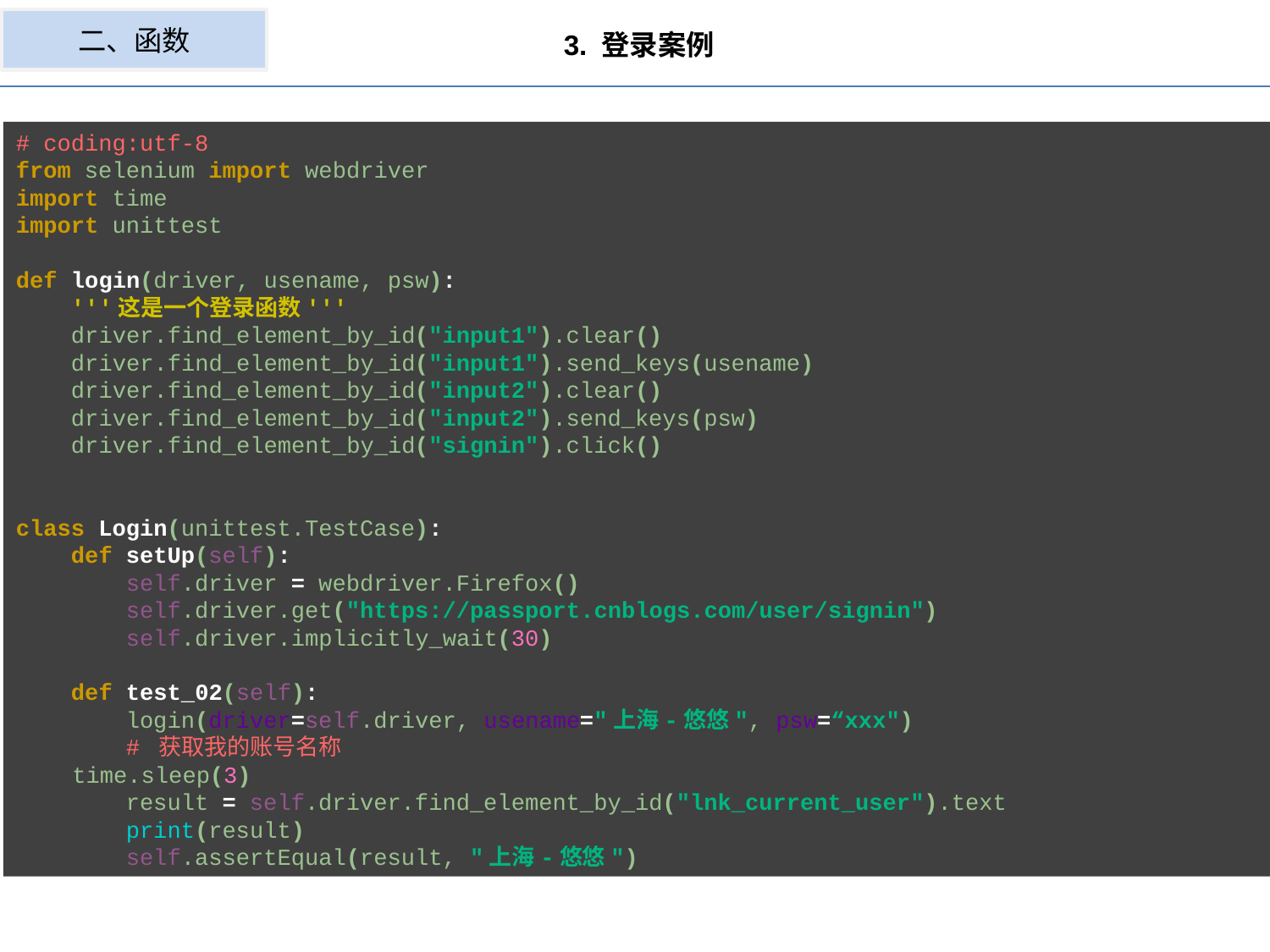

二、函数
3. 登录案例
# coding:utf-8 from selenium import webdriver import time import unittest def login(driver, usename, psw): '''这是一个登录函数''' driver.find_element_by_id("input1").clear() driver.find_element_by_id("input1").send_keys(usename) driver.find_element_by_id("input2").clear() driver.find_element_by_id("input2").send_keys(psw) driver.find_element_by_id("signin").click() class Login(unittest.TestCase): def setUp(self): self.driver = webdriver.Firefox() self.driver.get("https://passport.cnblogs.com/user/signin") self.driver.implicitly_wait(30) def test_02(self): login(driver=self.driver, usename="上海-悠悠", psw=“xxx") # 获取我的账号名称 time.sleep(3) result = self.driver.find_element_by_id("lnk_current_user").text print(result) self.assertEqual(result, "上海-悠悠")